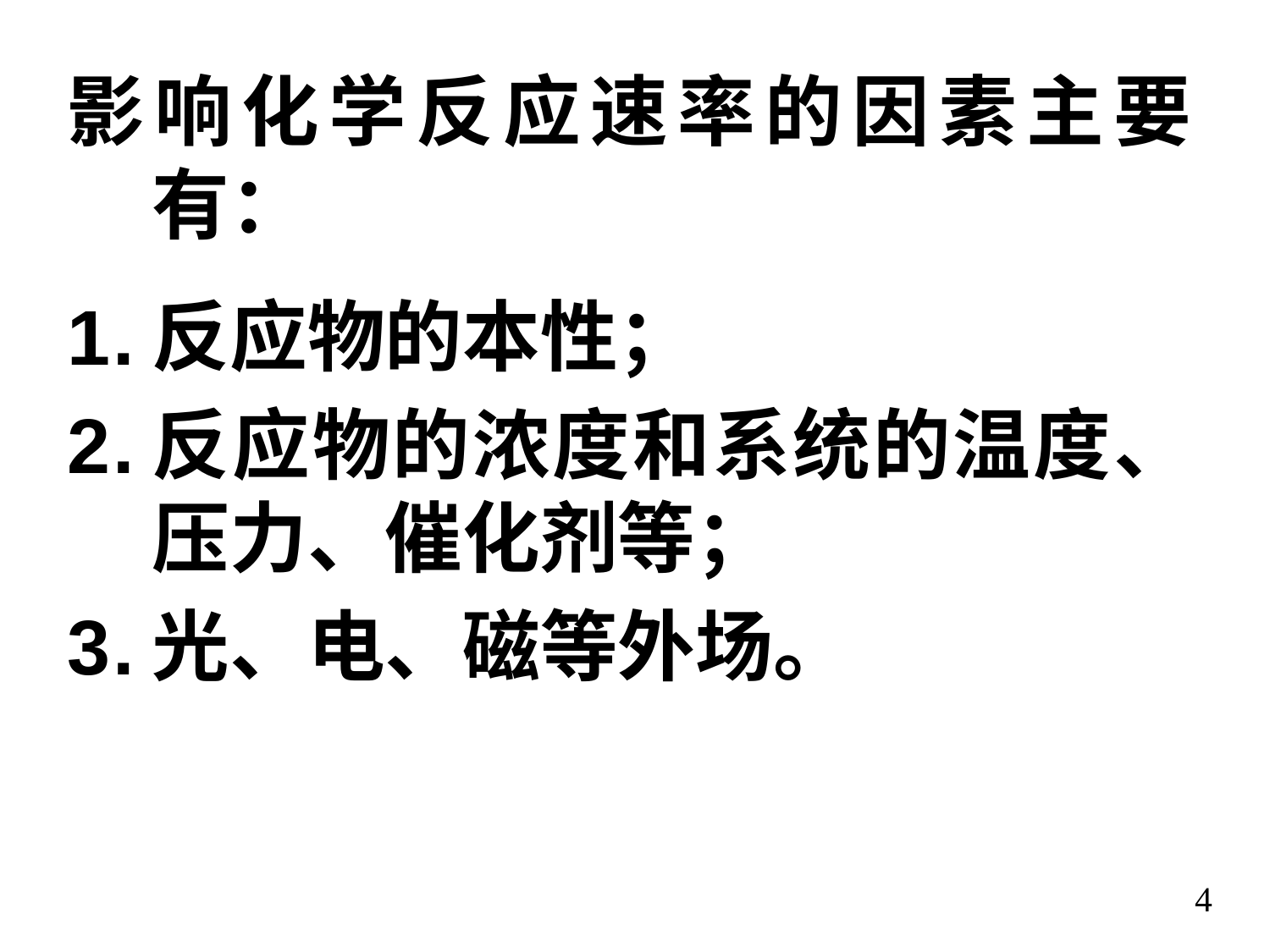

影响化学反应速率的因素主要有：
反应物的本性；
反应物的浓度和系统的温度、压力、催化剂等；
光、电、磁等外场。